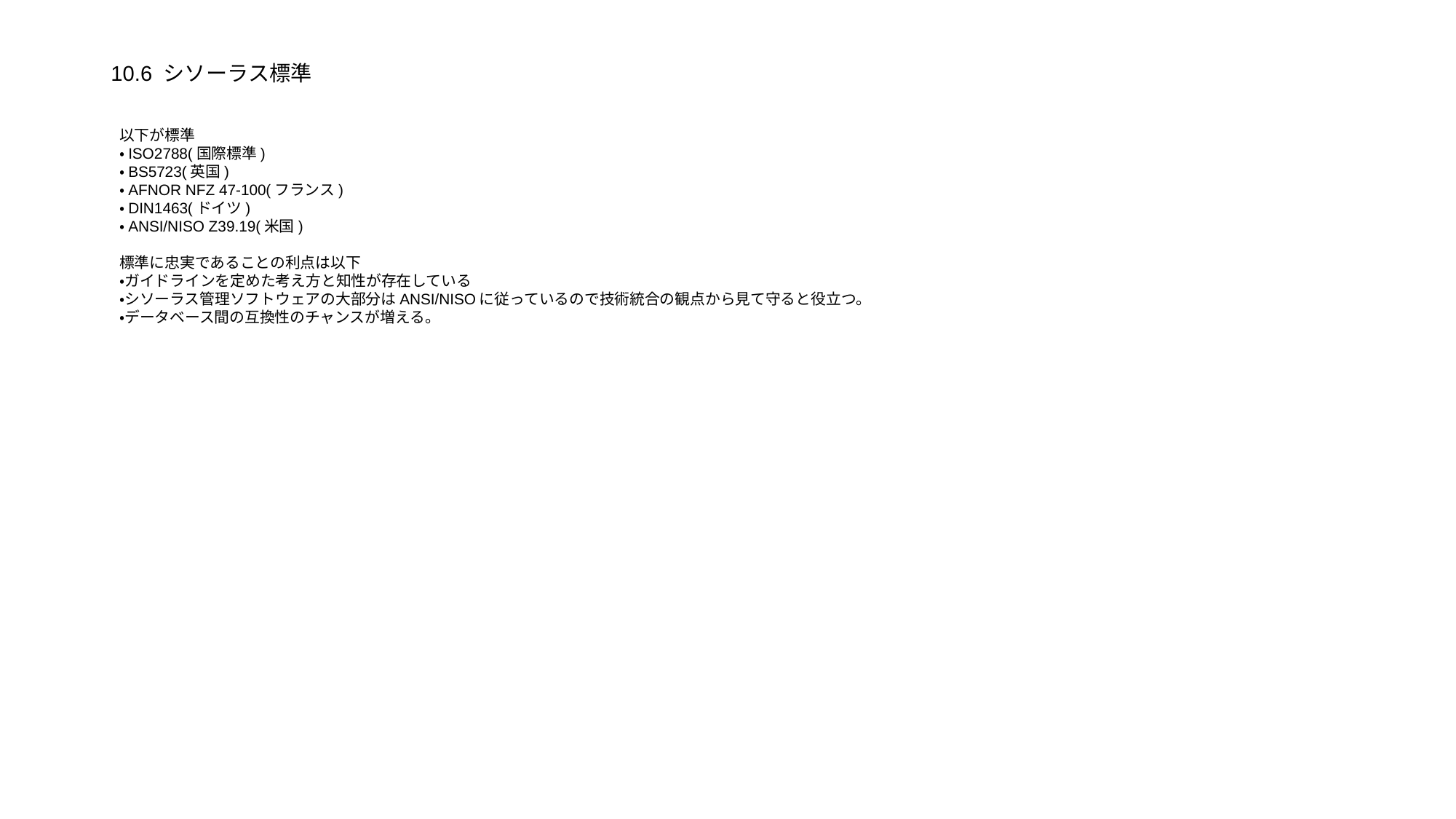

# 10.6 シソーラス標準
以下が標準
・ISO2788(国際標準)
・BS5723(英国)
・AFNOR NFZ 47-100(フランス)
・DIN1463(ドイツ)
・ANSI/NISO Z39.19(米国)

標準に忠実であることの利点は以下
・ガイドラインを定めた考え方と知性が存在している
・シソーラス管理ソフトウェアの大部分はANSI/NISOに従っているので技術統合の観点から見て守ると役立つ。
・データベース間の互換性のチャンスが増える。